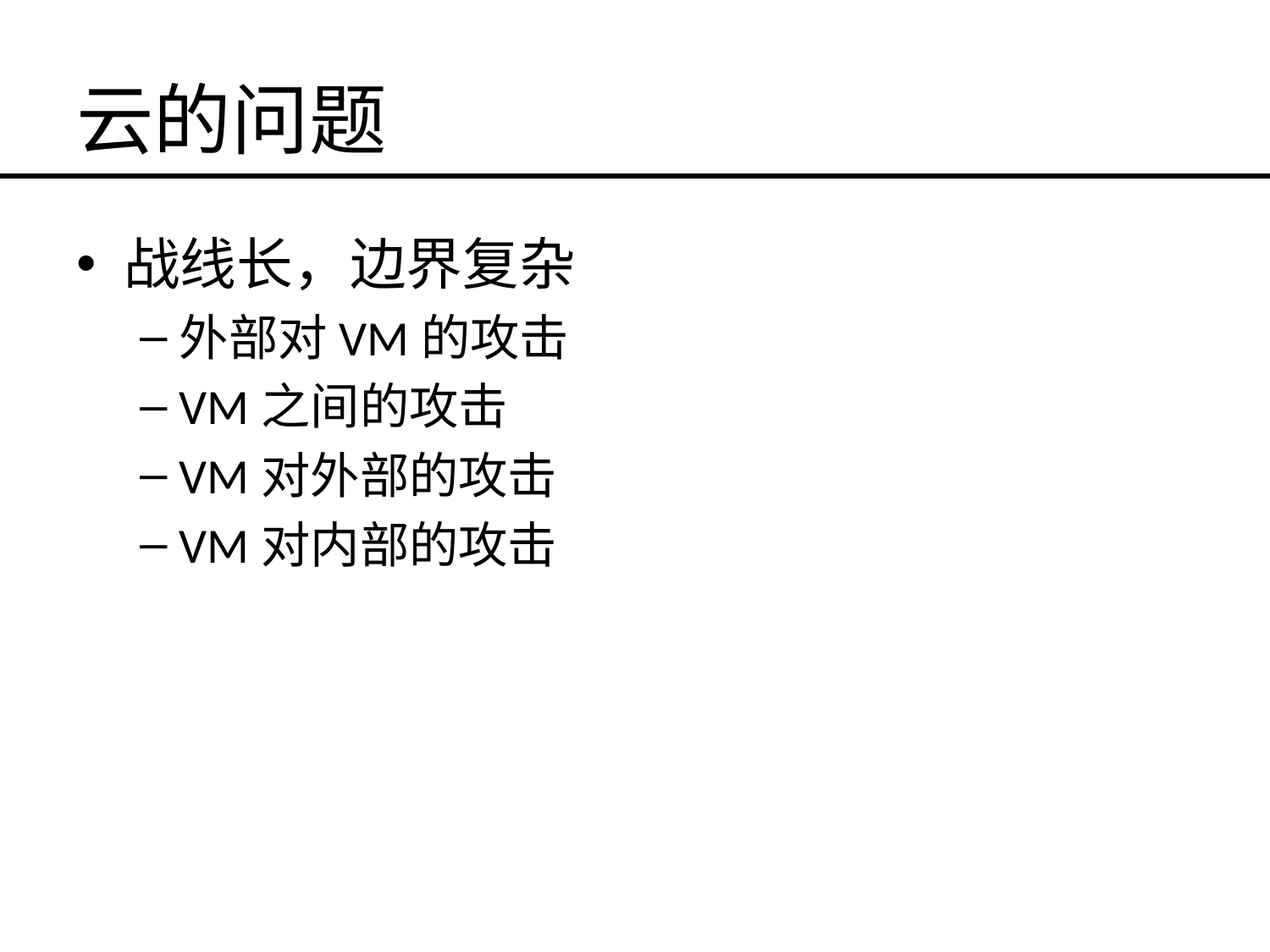

# 云的问题
战线长，边界复杂
外部对VM的攻击
VM之间的攻击
VM对外部的攻击
VM对内部的攻击